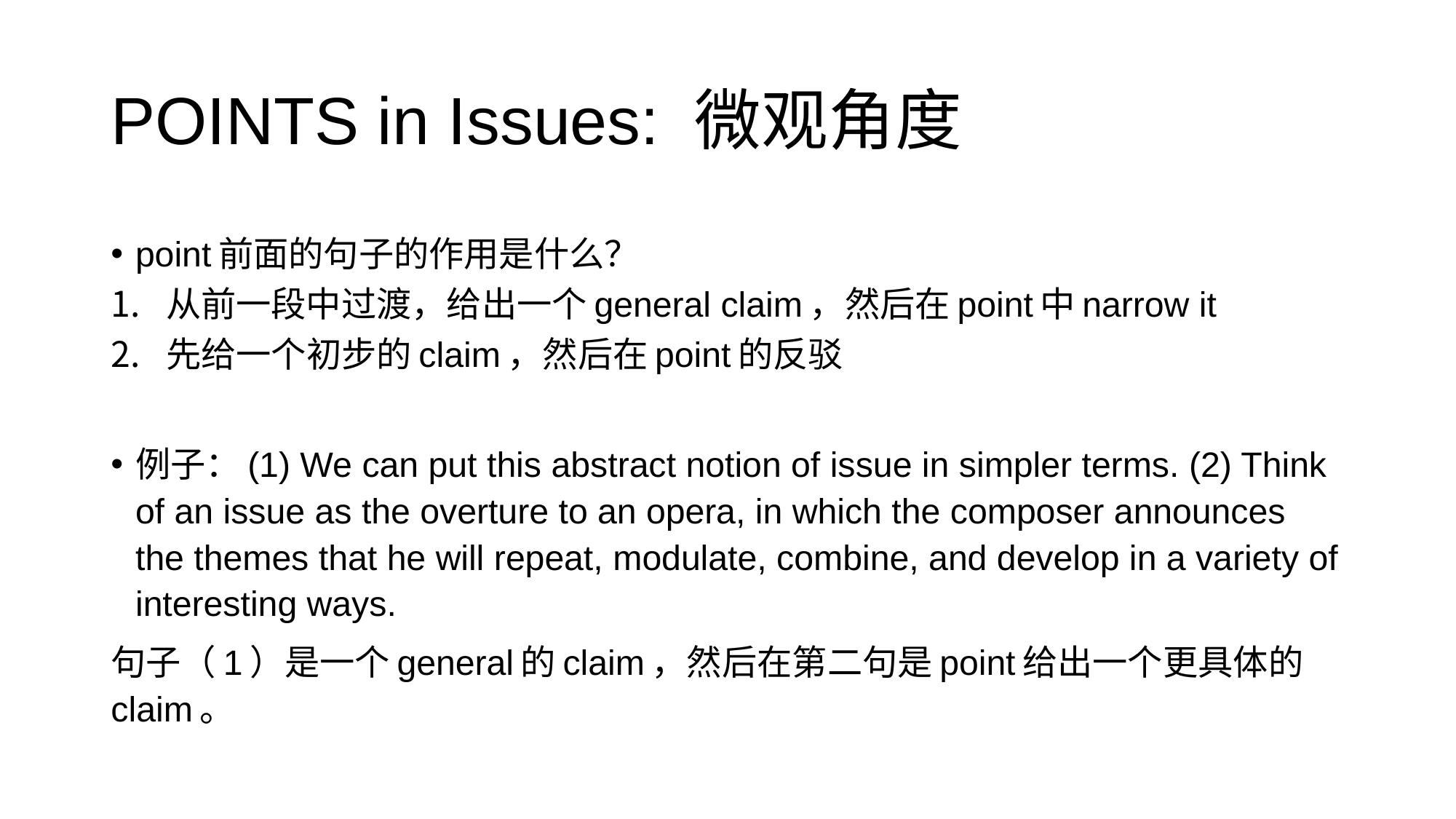

# POINTS in Issues: 微观角度
point前面的句子的作用是什么？
从前一段中过渡，给出一个general claim，然后在point中narrow it
先给一个初步的claim，然后在point的反驳

例子：(1) We can put this abstract notion of issue in simpler terms. (2) Think of an issue as the overture to an opera, in which the composer announces the themes that he will repeat, modulate, combine, and develop in a variety of interesting ways.
句子（1）是一个general的claim，然后在第二句是point给出一个更具体的claim。